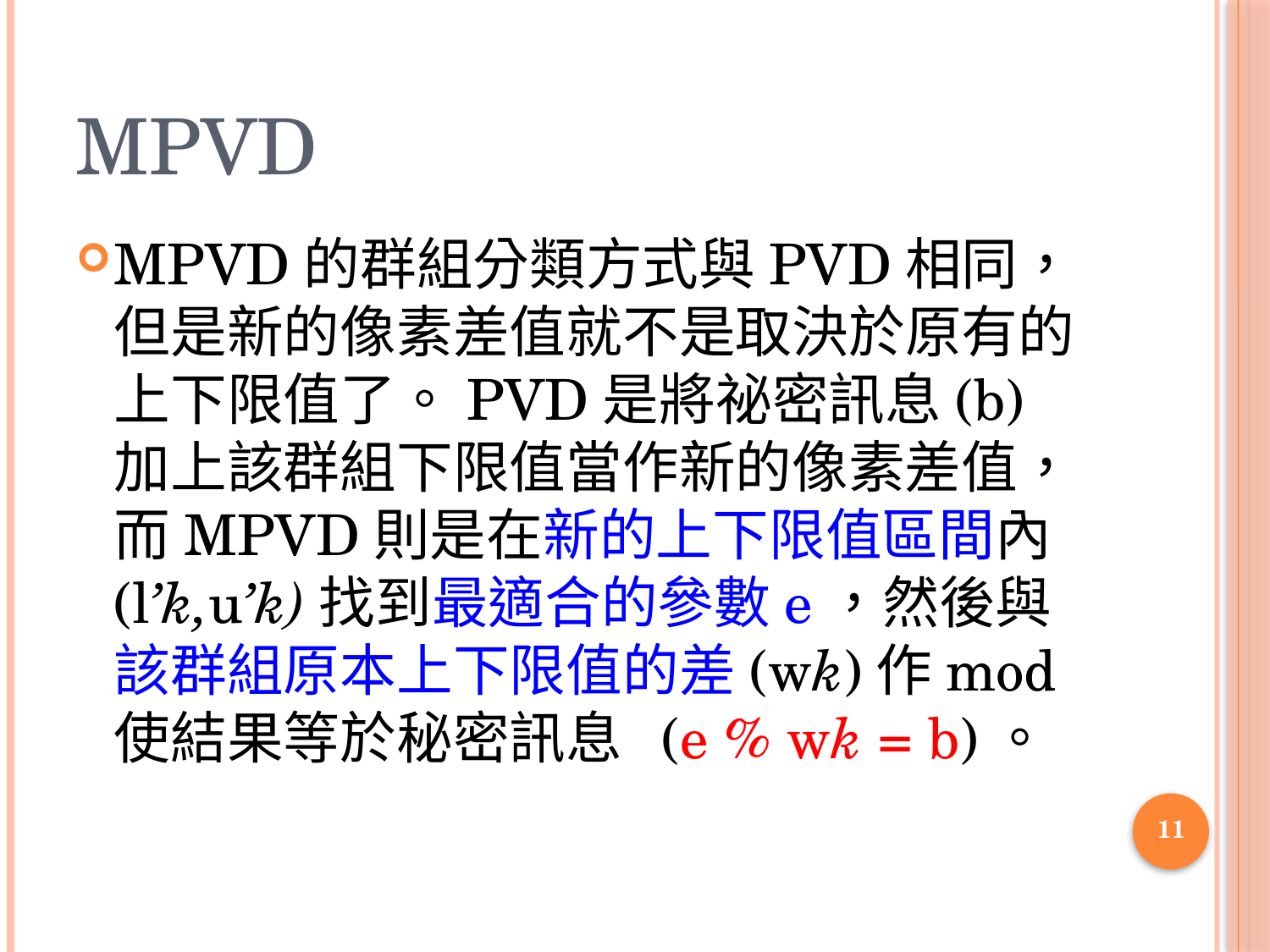

# MPVD
MPVD的群組分類方式與PVD相同，但是新的像素差值就不是取決於原有的上下限值了。PVD是將祕密訊息(b)加上該群組下限值當作新的像素差值，而MPVD則是在新的上下限值區間內(l’k,u’k)找到最適合的參數e，然後與該群組原本上下限值的差(wk)作mod使結果等於秘密訊息  (e % wk = b)。

11